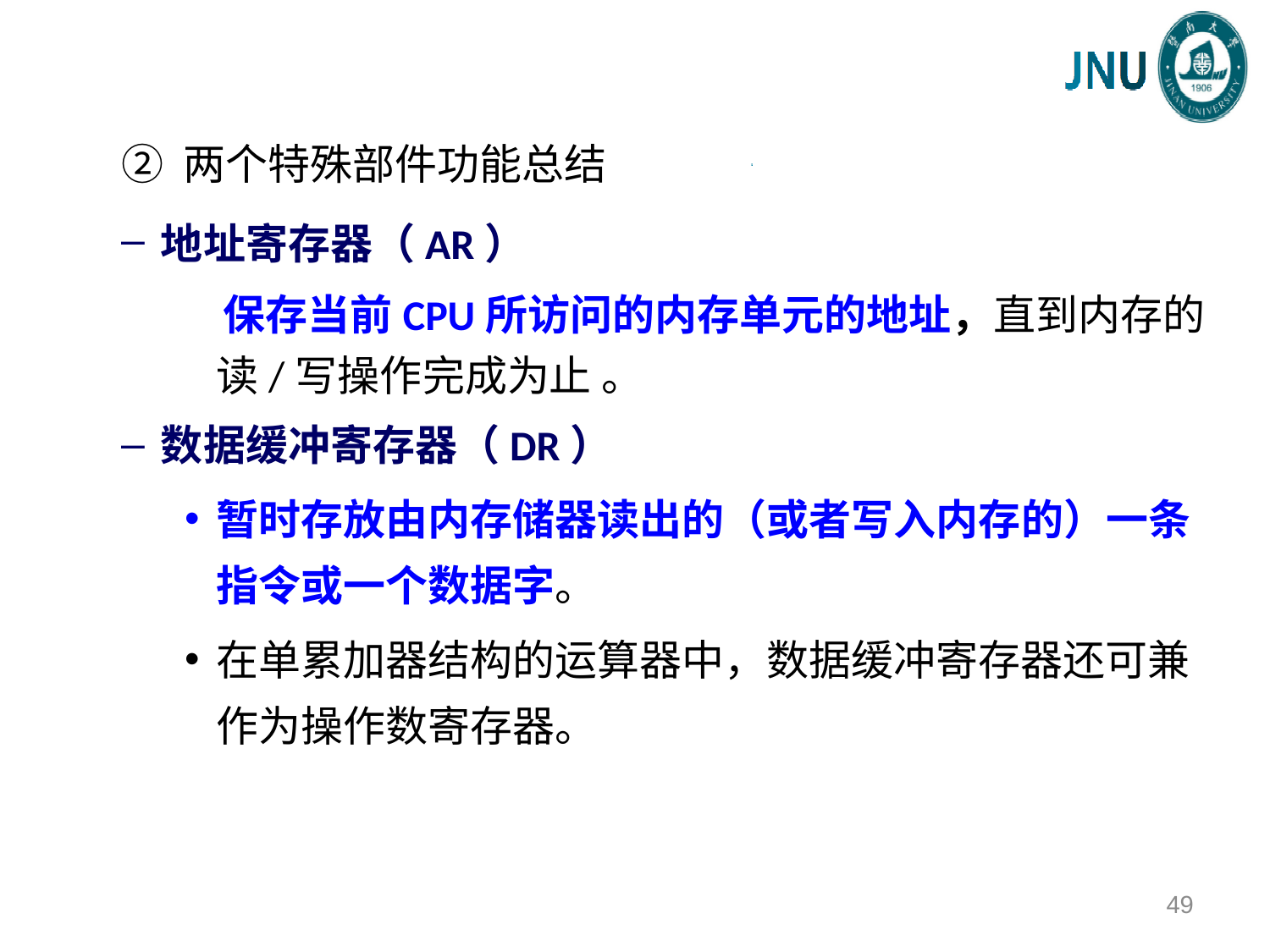

② 两个特殊部件功能总结
地址寄存器（AR）
   保存当前CPU所访问的内存单元的地址，直到内存的读/写操作完成为止 。
数据缓冲寄存器（DR）
暂时存放由内存储器读出的（或者写入内存的）一条指令或一个数据字。
在单累加器结构的运算器中，数据缓冲寄存器还可兼作为操作数寄存器。

49